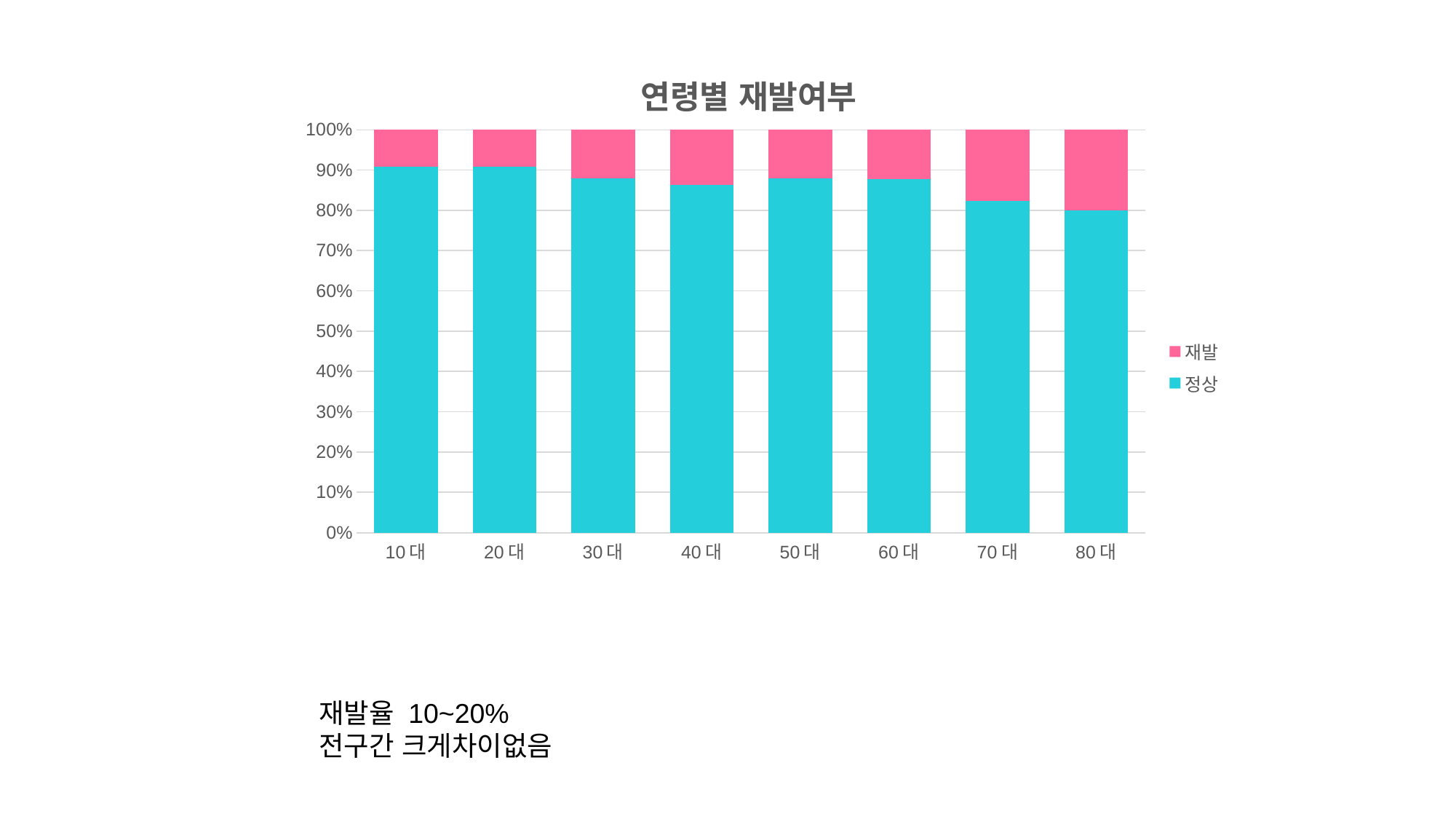

### Chart: 연령별 재발여부

| Category | 정상 | 재발 |
|---|---|---|
| 10대 | 30.0 | 3.0 |
| 20대 | 294.0 | 30.0 |
| 30대 | 412.0 | 57.0 |
| 40대 | 501.0 | 80.0 |
| 50대 | 239.0 | 33.0 |
| 60대 | 101.0 | 14.0 |
| 70대 | 42.0 | 9.0 |
| 80대 | 4.0 | 1.0 |
재발율 10~20%
전구간 크게차이없음